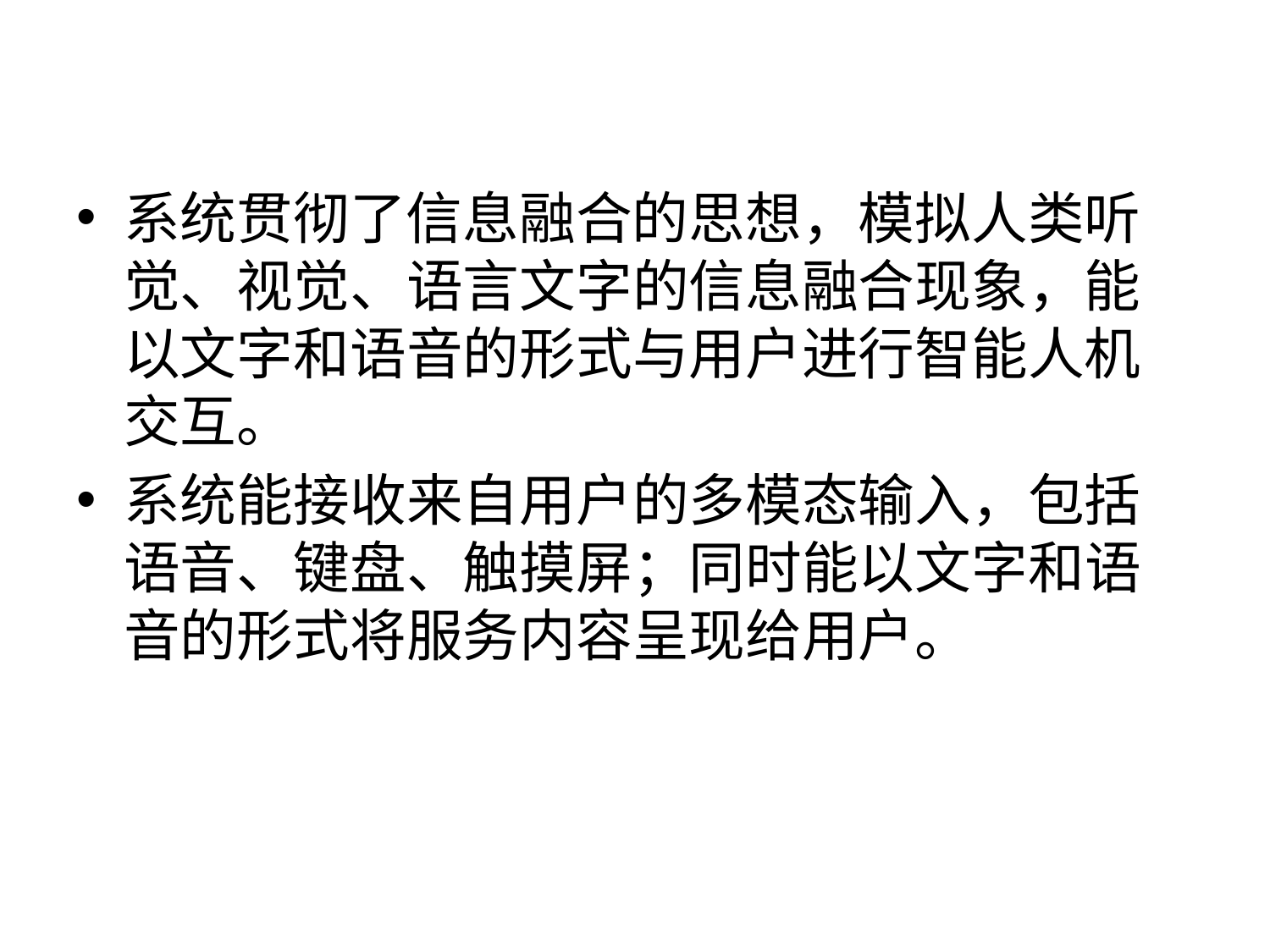

系统贯彻了信息融合的思想，模拟人类听觉、视觉、语言文字的信息融合现象，能以文字和语音的形式与用户进行智能人机交互。
系统能接收来自用户的多模态输入，包括语音、键盘、触摸屏；同时能以文字和语音的形式将服务内容呈现给用户。